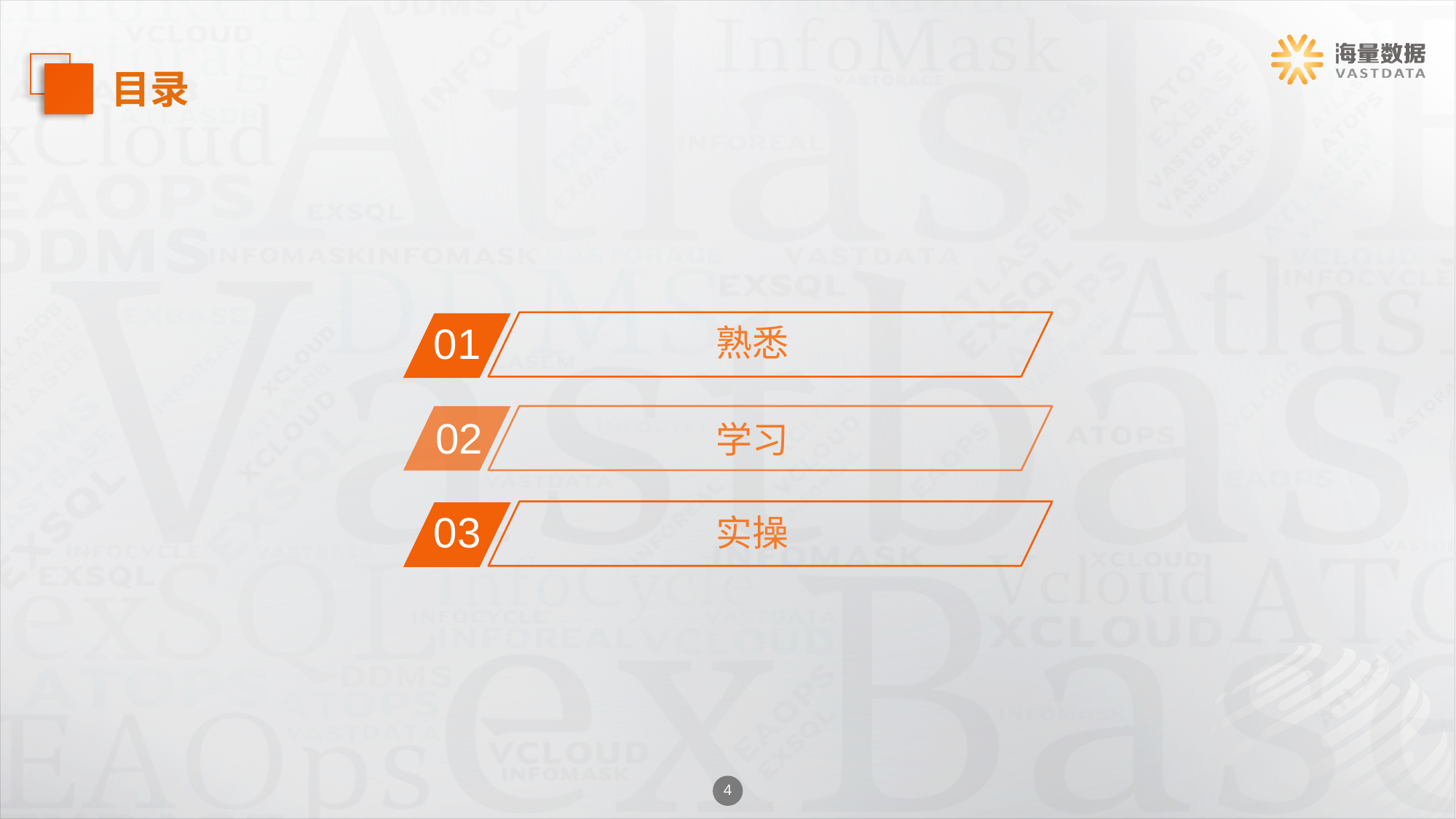

目录

01

	   熟悉

02

	   学习
03

	   实操